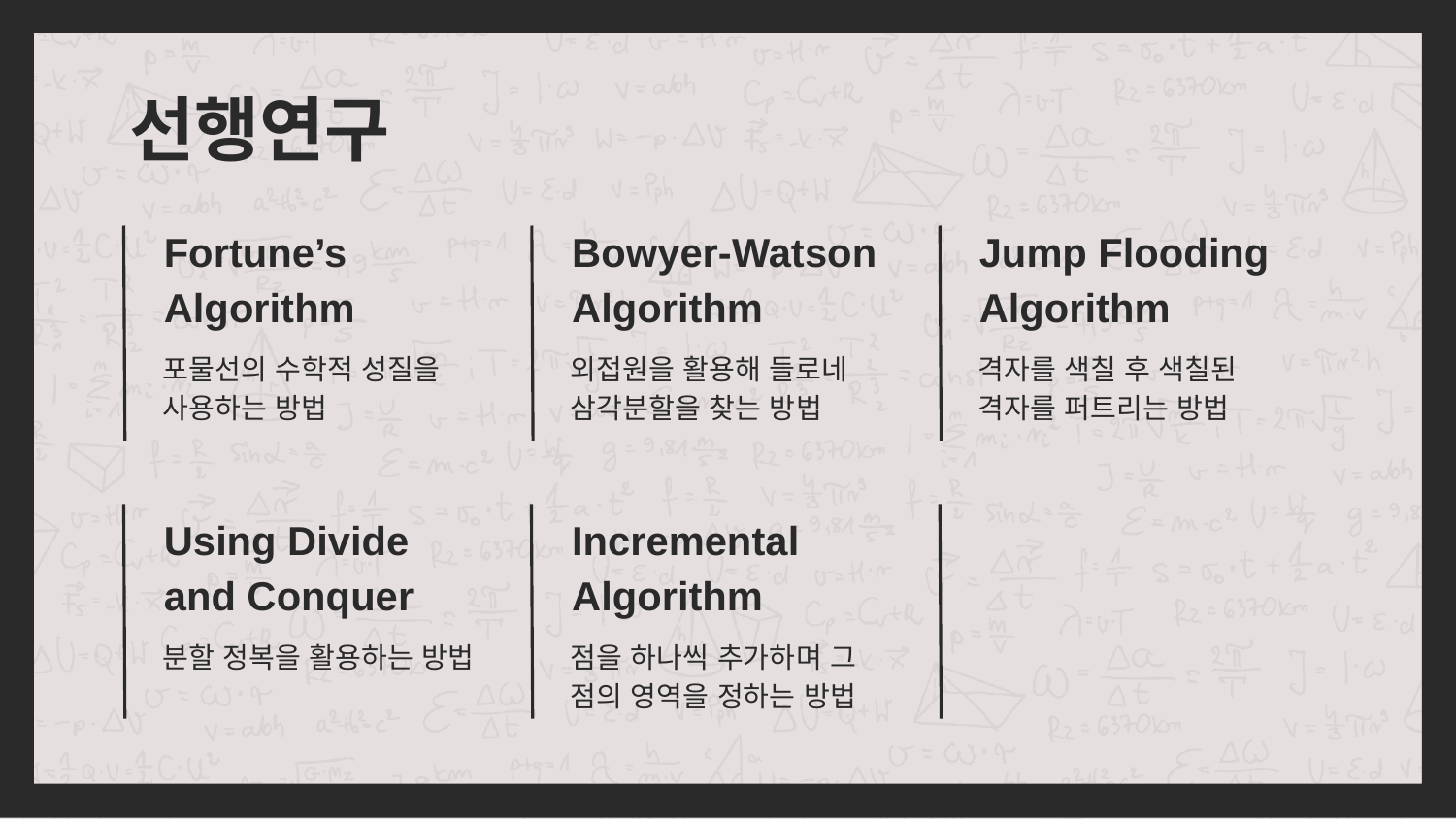

# 선행연구
Fortune’s Algorithm
Bowyer-Watson Algorithm
Jump Flooding Algorithm
포물선의 수학적 성질을 사용하는 방법
외접원을 활용해 들로네 삼각분할을 찾는 방법
격자를 색칠 후 색칠된 격자를 퍼트리는 방법
Using Divide and Conquer
Incremental Algorithm
분할 정복을 활용하는 방법
점을 하나씩 추가하며 그 점의 영역을 정하는 방법